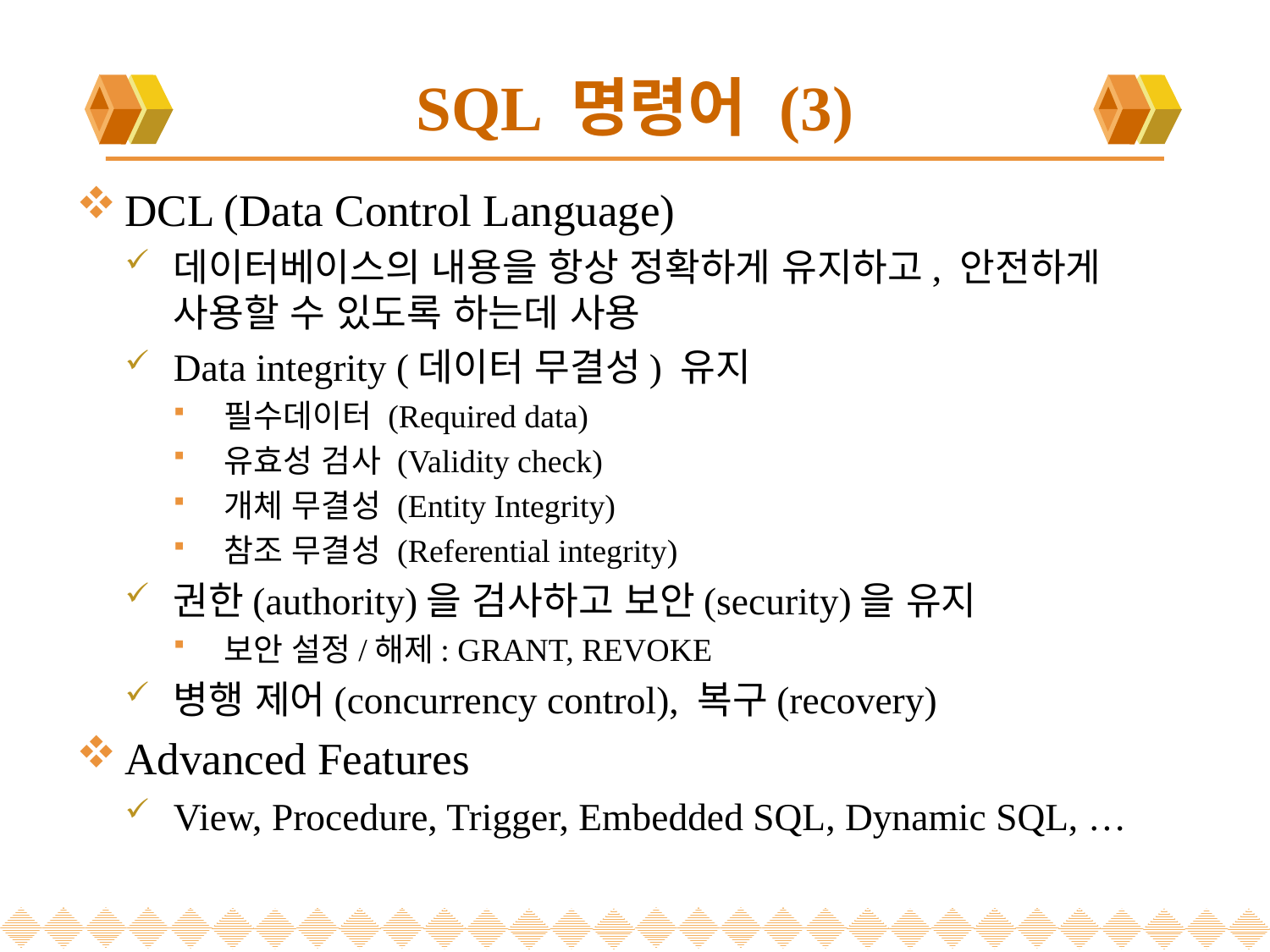

# SQL 명령어 (3)
DCL (Data Control Language)
데이터베이스의 내용을 항상 정확하게 유지하고, 안전하게 사용할 수 있도록 하는데 사용
Data integrity (데이터 무결성) 유지
필수데이터 (Required data)
유효성 검사 (Validity check)
개체 무결성 (Entity Integrity)
참조 무결성 (Referential integrity)
권한(authority)을 검사하고 보안(security)을 유지
보안 설정/해제: GRANT, REVOKE
병행 제어(concurrency control), 복구(recovery)
Advanced Features
View, Procedure, Trigger, Embedded SQL, Dynamic SQL, …